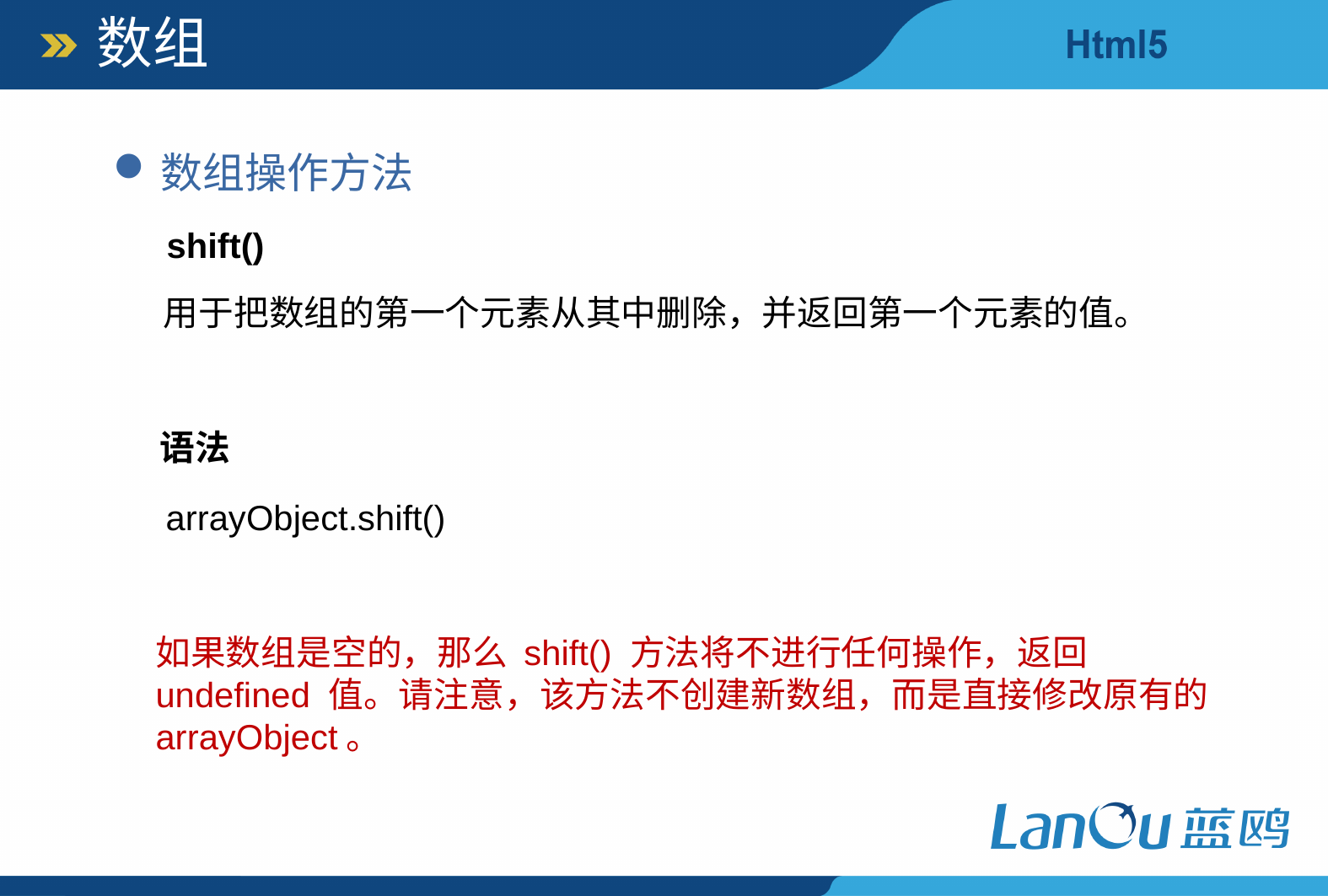

数组
数组操作方法
shift()
用于把数组的第一个元素从其中删除，并返回第一个元素的值。
语法
arrayObject.shift()
如果数组是空的，那么 shift() 方法将不进行任何操作，返回 undefined 值。请注意，该方法不创建新数组，而是直接修改原有的 arrayObject。